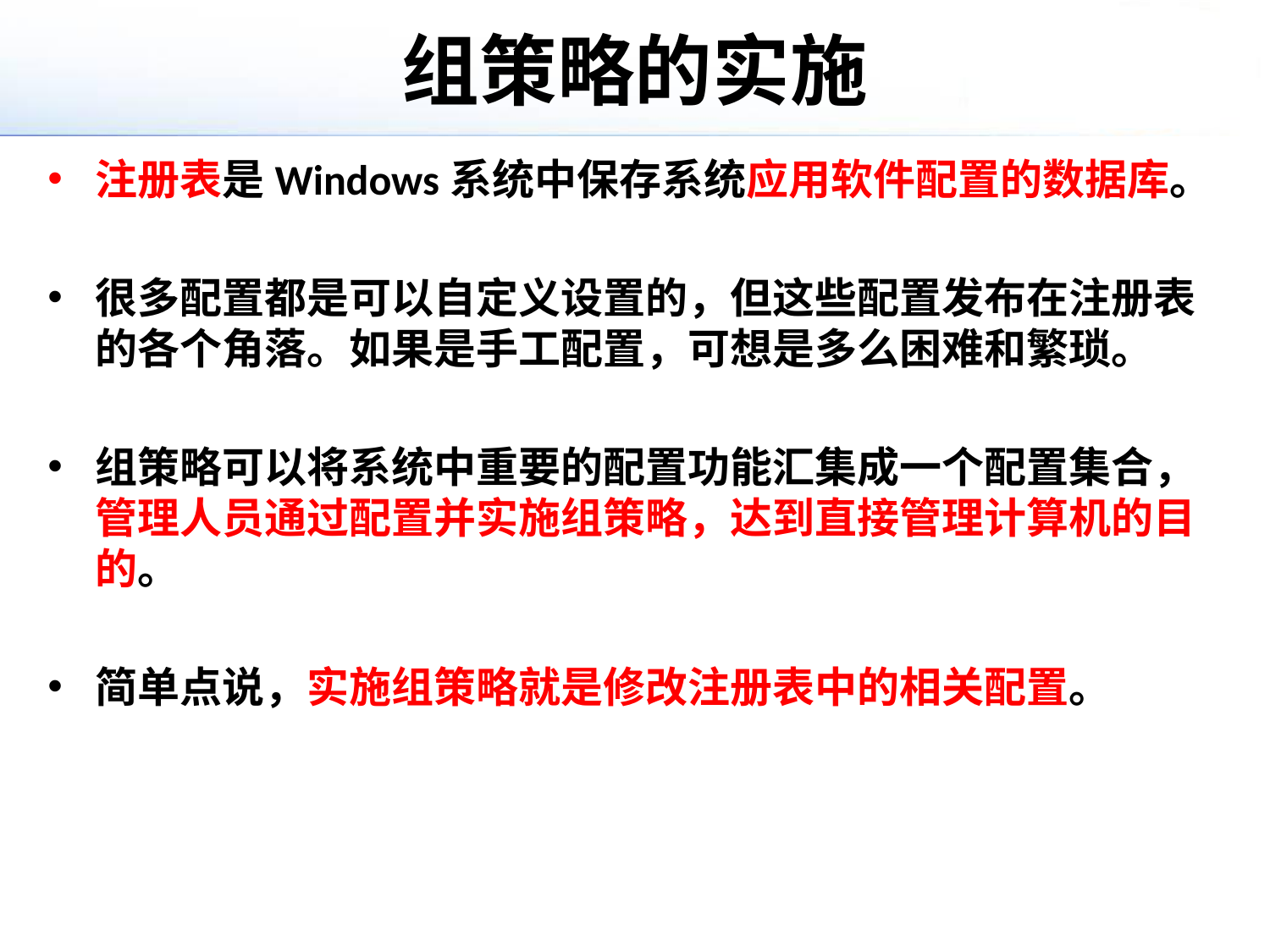

# 组策略的实施
注册表是Windows系统中保存系统应用软件配置的数据库。

很多配置都是可以自定义设置的，但这些配置发布在注册表的各个角落。如果是手工配置，可想是多么困难和繁琐。

组策略可以将系统中重要的配置功能汇集成一个配置集合，管理人员通过配置并实施组策略，达到直接管理计算机的目的。

简单点说，实施组策略就是修改注册表中的相关配置。